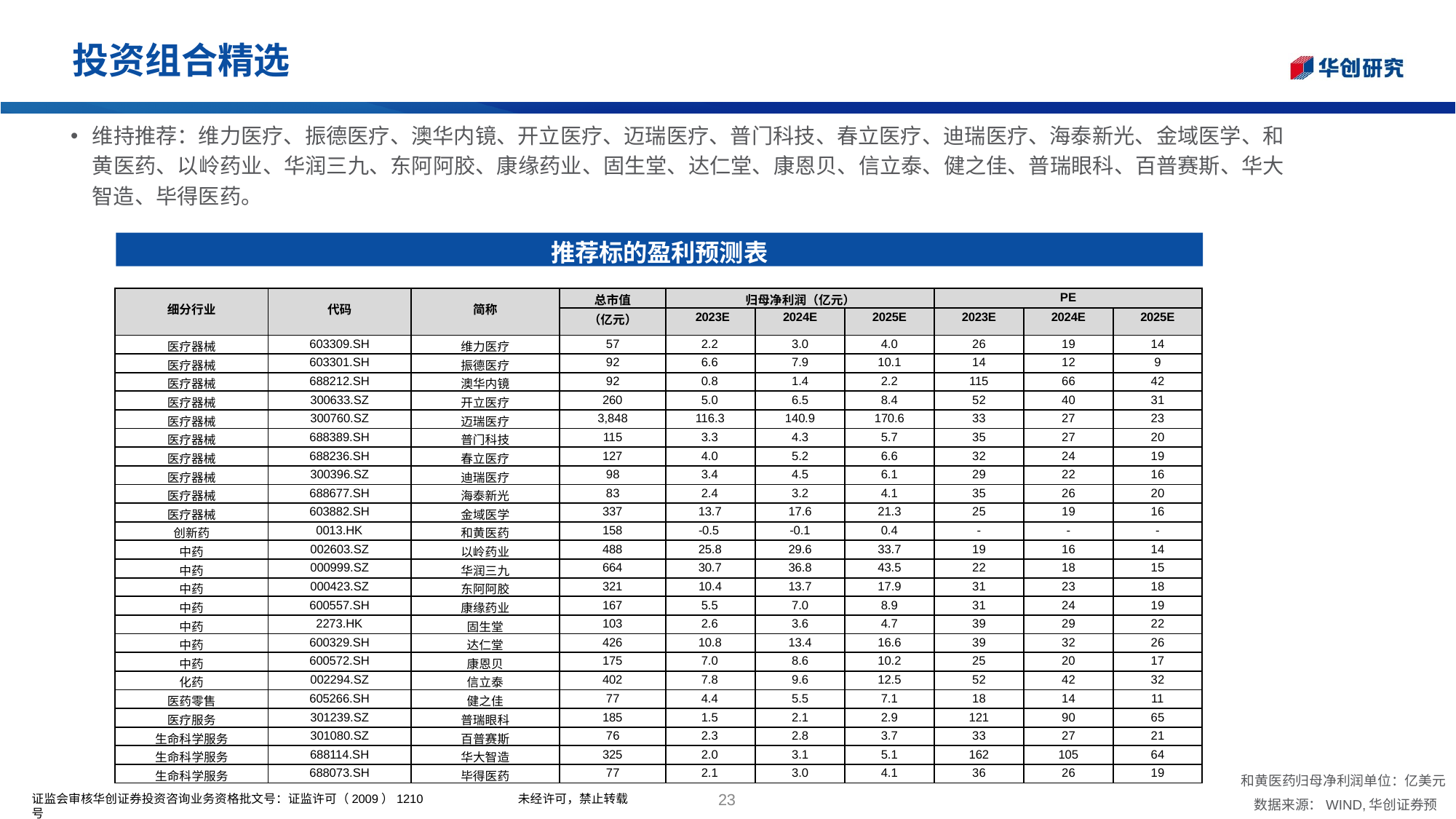

# 投资组合精选
维持推荐：维力医疗、振德医疗、澳华内镜、开立医疗、迈瑞医疗、普门科技、春立医疗、迪瑞医疗、海泰新光、金域医学、和 黄医药、以岭药业、华润三九、东阿阿胶、康缘药业、固生堂、达仁堂、康恩贝、信立泰、健之佳、普瑞眼科、百普赛斯、华大 智造、毕得医药。
推荐标的盈利预测表
| 细分行业 | 代码 | 简称 | 总市值 | 归母净利润（亿元） |  |  | PE |  |  |
| --- | --- | --- | --- | --- | --- | --- | --- | --- | --- |
|  |  |  | （亿元） | 2023E | 2024E | 2025E | 2023E | 2024E | 2025E |
| 医疗器械 | 603309.SH | 维力医疗 | 57 | 2.2 | 3.0 | 4.0 | 26 | 19 | 14 |
| 医疗器械 | 603301.SH | 振德医疗 | 92 | 6.6 | 7.9 | 10.1 | 14 | 12 | 9 |
| 医疗器械 | 688212.SH | 澳华内镜 | 92 | 0.8 | 1.4 | 2.2 | 115 | 66 | 42 |
| 医疗器械 | 300633.SZ | 开立医疗 | 260 | 5.0 | 6.5 | 8.4 | 52 | 40 | 31 |
| 医疗器械 | 300760.SZ | 迈瑞医疗 | 3,848 | 116.3 | 140.9 | 170.6 | 33 | 27 | 23 |
| 医疗器械 | 688389.SH | 普门科技 | 115 | 3.3 | 4.3 | 5.7 | 35 | 27 | 20 |
| 医疗器械 | 688236.SH | 春立医疗 | 127 | 4.0 | 5.2 | 6.6 | 32 | 24 | 19 |
| 医疗器械 | 300396.SZ | 迪瑞医疗 | 98 | 3.4 | 4.5 | 6.1 | 29 | 22 | 16 |
| 医疗器械 | 688677.SH | 海泰新光 | 83 | 2.4 | 3.2 | 4.1 | 35 | 26 | 20 |
| 医疗器械 | 603882.SH | 金域医学 | 337 | 13.7 | 17.6 | 21.3 | 25 | 19 | 16 |
| 创新药 | 0013.HK | 和黄医药 | 158 | -0.5 | -0.1 | 0.4 | - | - | - |
| 中药 | 002603.SZ | 以岭药业 | 488 | 25.8 | 29.6 | 33.7 | 19 | 16 | 14 |
| 中药 | 000999.SZ | 华润三九 | 664 | 30.7 | 36.8 | 43.5 | 22 | 18 | 15 |
| 中药 | 000423.SZ | 东阿阿胶 | 321 | 10.4 | 13.7 | 17.9 | 31 | 23 | 18 |
| 中药 | 600557.SH | 康缘药业 | 167 | 5.5 | 7.0 | 8.9 | 31 | 24 | 19 |
| 中药 | 2273.HK | 固生堂 | 103 | 2.6 | 3.6 | 4.7 | 39 | 29 | 22 |
| 中药 | 600329.SH | 达仁堂 | 426 | 10.8 | 13.4 | 16.6 | 39 | 32 | 26 |
| 中药 | 600572.SH | 康恩贝 | 175 | 7.0 | 8.6 | 10.2 | 25 | 20 | 17 |
| 化药 | 002294.SZ | 信立泰 | 402 | 7.8 | 9.6 | 12.5 | 52 | 42 | 32 |
| 医药零售 | 605266.SH | 健之佳 | 77 | 4.4 | 5.5 | 7.1 | 18 | 14 | 11 |
| 医疗服务 | 301239.SZ | 普瑞眼科 | 185 | 1.5 | 2.1 | 2.9 | 121 | 90 | 65 |
| 生命科学服务 | 301080.SZ | 百普赛斯 | 76 | 2.3 | 2.8 | 3.7 | 33 | 27 | 21 |
| 生命科学服务 | 688114.SH | 华大智造 | 325 | 2.0 | 3.1 | 5.1 | 162 | 105 | 64 |
| 生命科学服务 | 688073.SH | 毕得医药 | 77 | 2.1 | 3.0 | 4.1 | 36 | 26 | 19 |
和黄医药归母净利润单位：亿美元 数据来源：WIND,华创证券预测
23
证监会审核华创证券投资咨询业务资格批文号：证监许可（2009）1210 号
未经许可，禁止转载